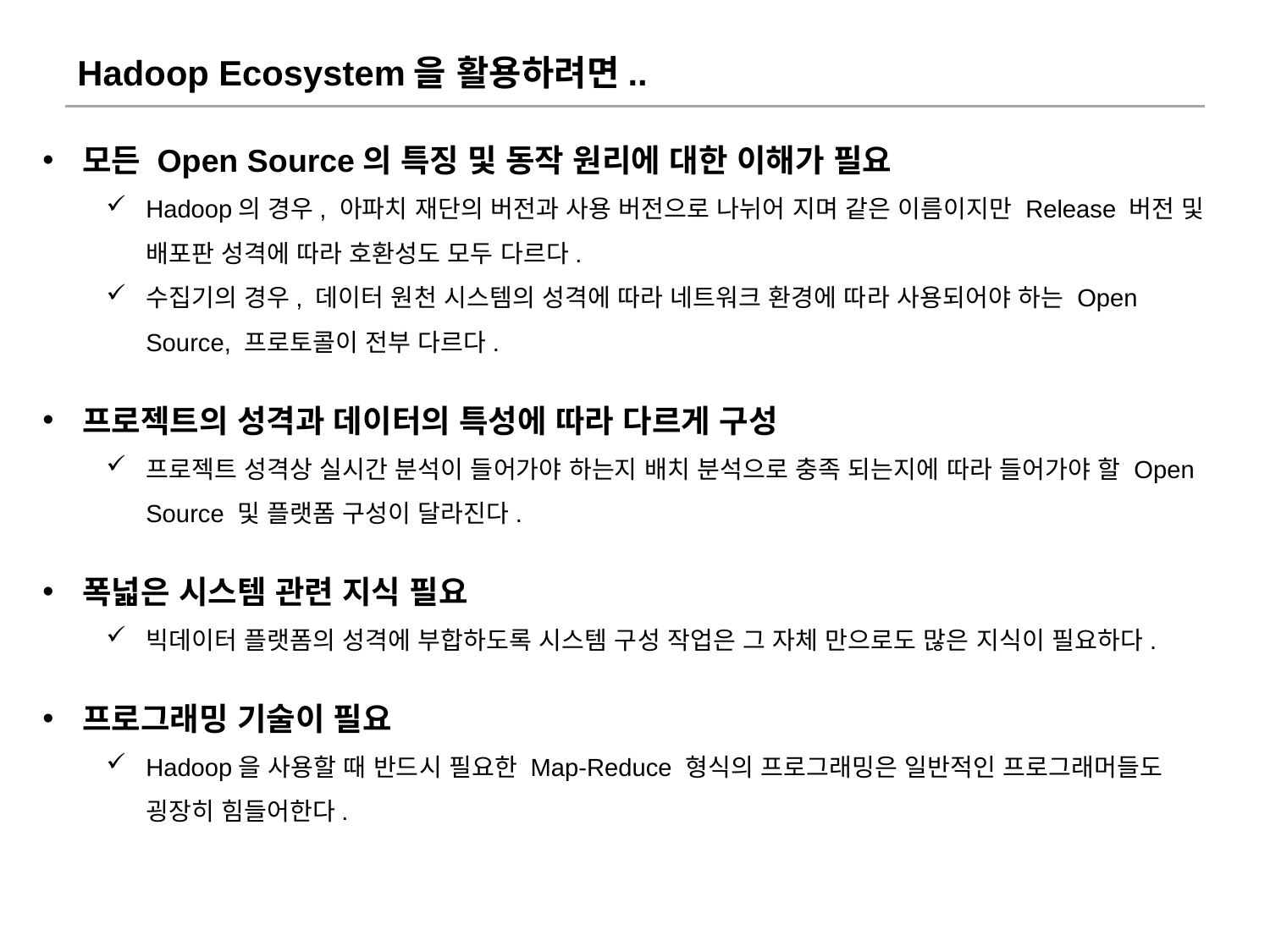

Hadoop Ecosystem을 활용하려면..
모든 Open Source의 특징 및 동작 원리에 대한 이해가 필요
Hadoop의 경우, 아파치 재단의 버전과 사용 버전으로 나뉘어 지며 같은 이름이지만 Release 버전 및 배포판 성격에 따라 호환성도 모두 다르다.
수집기의 경우, 데이터 원천 시스템의 성격에 따라 네트워크 환경에 따라 사용되어야 하는 Open Source, 프로토콜이 전부 다르다.

프로젝트의 성격과 데이터의 특성에 따라 다르게 구성
프로젝트 성격상 실시간 분석이 들어가야 하는지 배치 분석으로 충족 되는지에 따라 들어가야 할 Open Source 및 플랫폼 구성이 달라진다.

폭넓은 시스템 관련 지식 필요
빅데이터 플랫폼의 성격에 부합하도록 시스템 구성 작업은 그 자체 만으로도 많은 지식이 필요하다.

프로그래밍 기술이 필요
Hadoop을 사용할 때 반드시 필요한 Map-Reduce 형식의 프로그래밍은 일반적인 프로그래머들도 굉장히 힘들어한다.